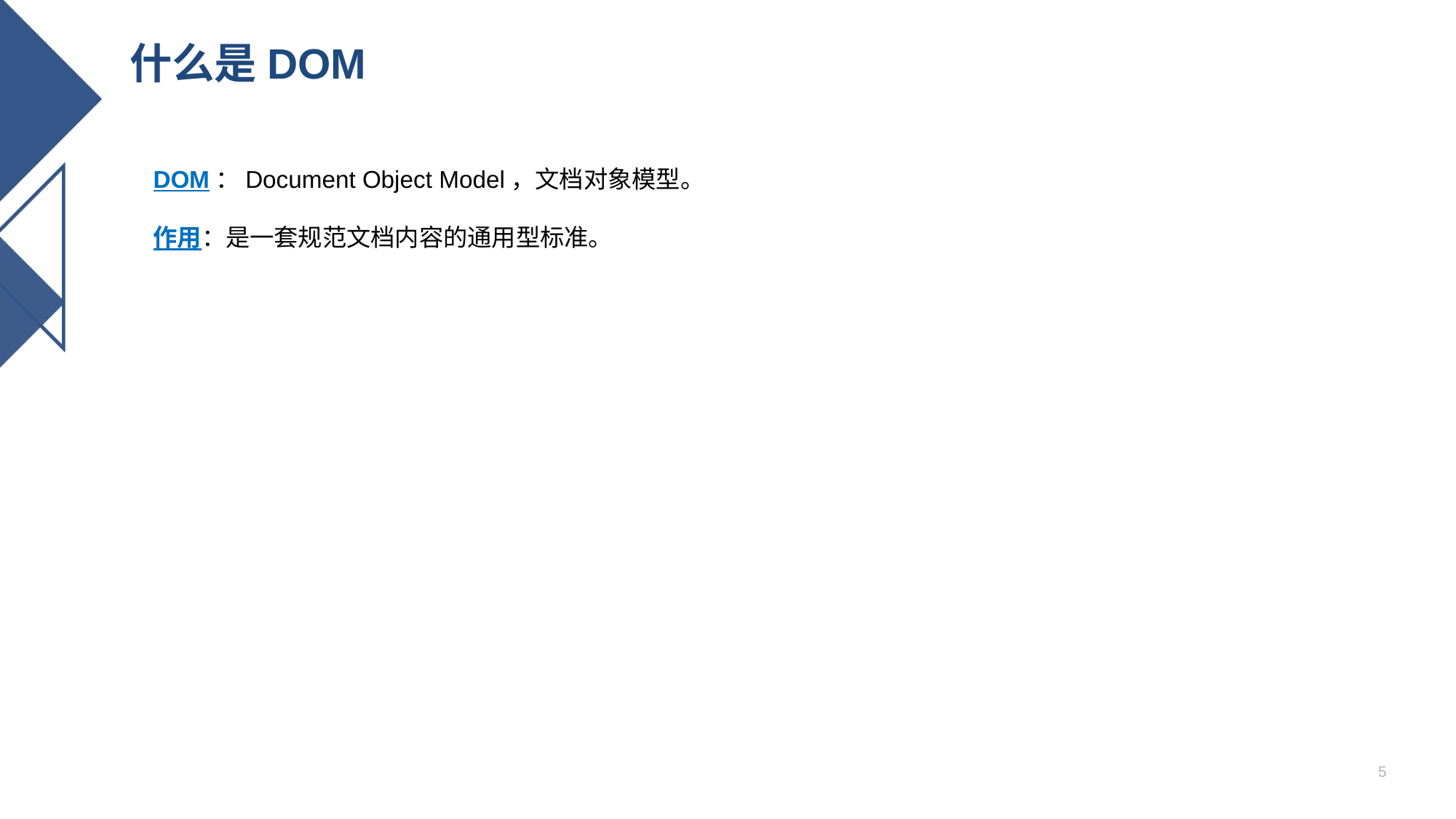

# 什么是DOM
DOM：Document Object Model，文档对象模型。
作用：是一套规范文档内容的通用型标准。
5